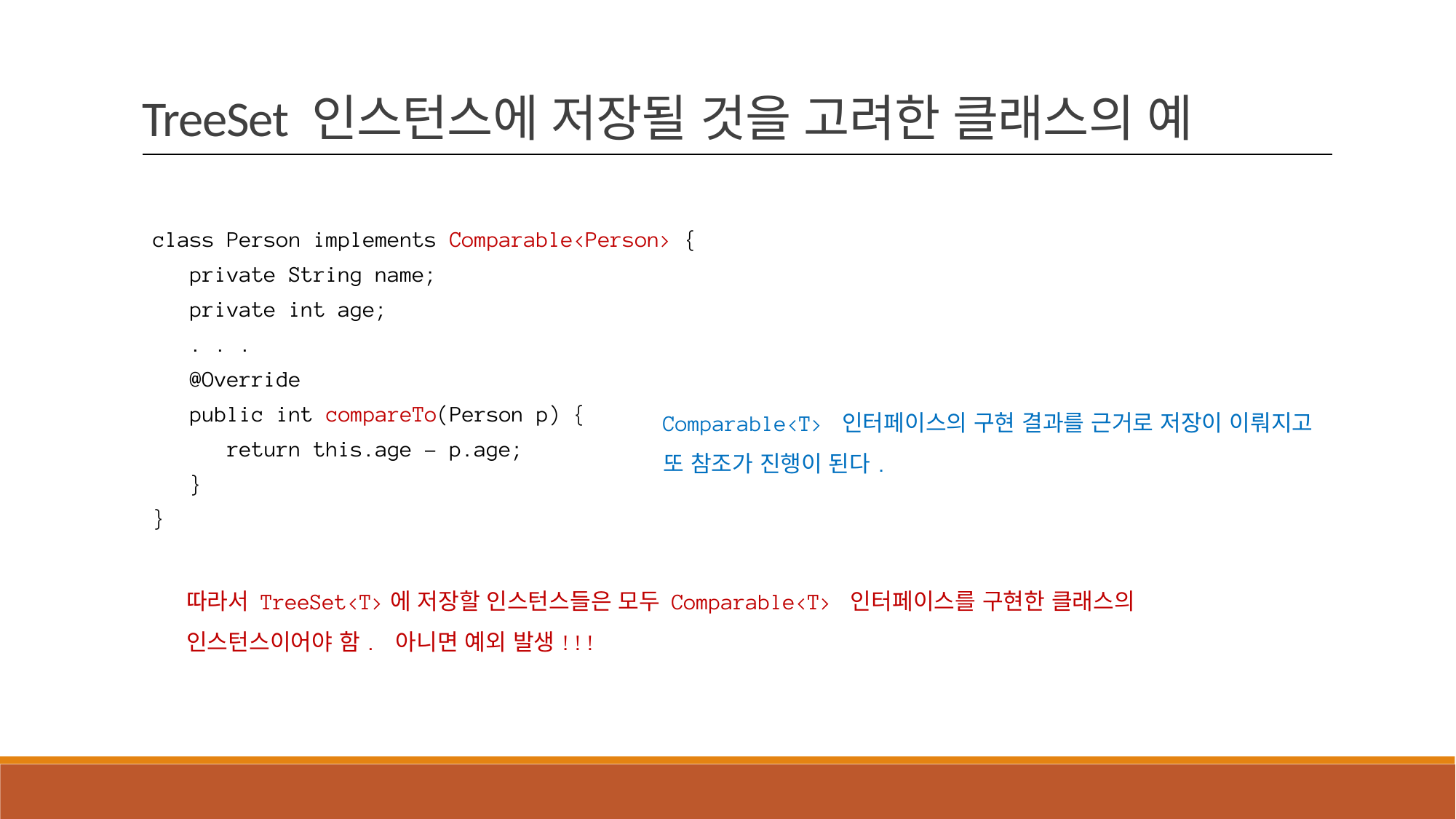

TreeSet 인스턴스에 저장될 것을 고려한 클래스의 예
class Person implements Comparable<Person> {
   private String name;
   private int age;
   . . .
   @Override
   public int compareTo(Person p) {
      return this.age - p.age;
   }
}
Comparable<T> 인터페이스의 구현 결과를 근거로 저장이 이뤄지고 또 참조가 진행이 된다.
따라서 TreeSet<T>에 저장할 인스턴스들은 모두 Comparable<T> 인터페이스를 구현한 클래스의 인스턴스이어야 함. 아니면 예외 발생!!!